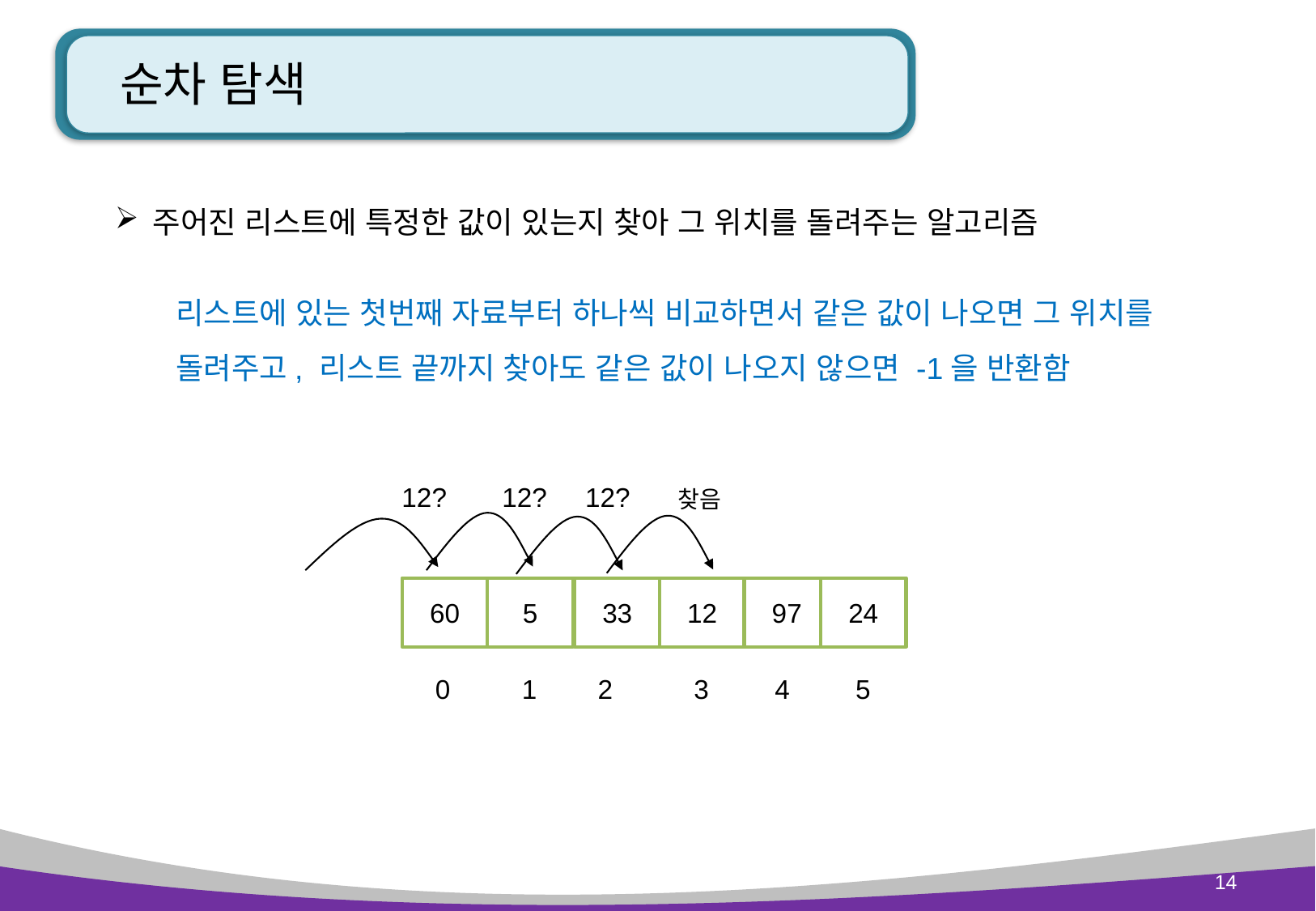

# 순차 탐색
주어진 리스트에 특정한 값이 있는지 찾아 그 위치를 돌려주는 알고리즘

리스트에 있는 첫번째 자료부터 하나씩 비교하면서 같은 값이 나오면 그 위치를 돌려주고, 리스트 끝까지 찾아도 같은 값이 나오지 않으면 -1을 반환함
12?
12?
12?
찾음

60
5
33
12
97
24
0
1
2

3
4
5
14